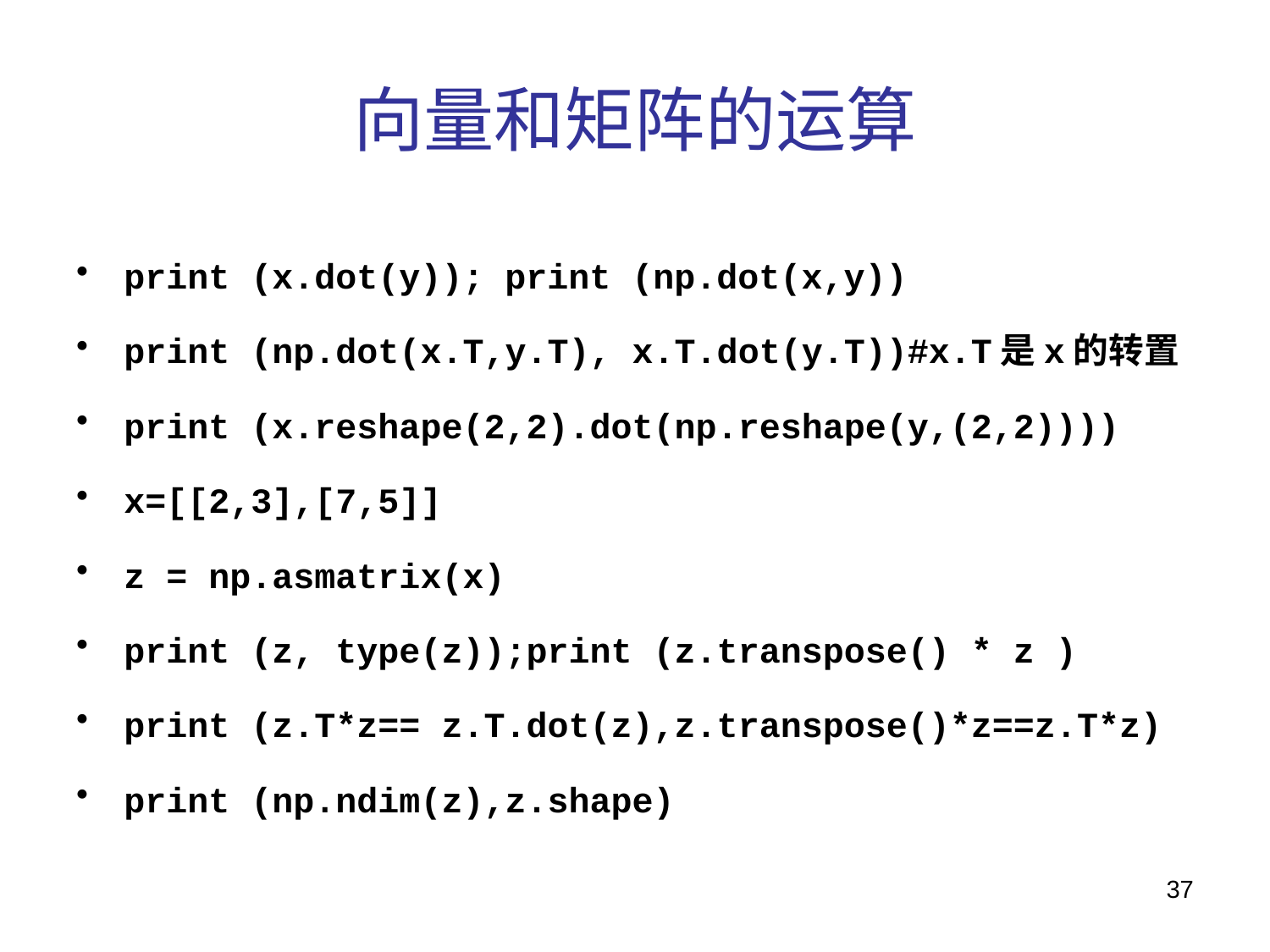

# 向量和矩阵的运算
print (x.dot(y)); print (np.dot(x,y))
print (np.dot(x.T,y.T), x.T.dot(y.T))#x.T是x的转置
print (x.reshape(2,2).dot(np.reshape(y,(2,2))))
x=[[2,3],[7,5]]
z = np.asmatrix(x)
print (z, type(z));print (z.transpose() * z )
print (z.T*z== z.T.dot(z),z.transpose()*z==z.T*z)
print (np.ndim(z),z.shape)
37